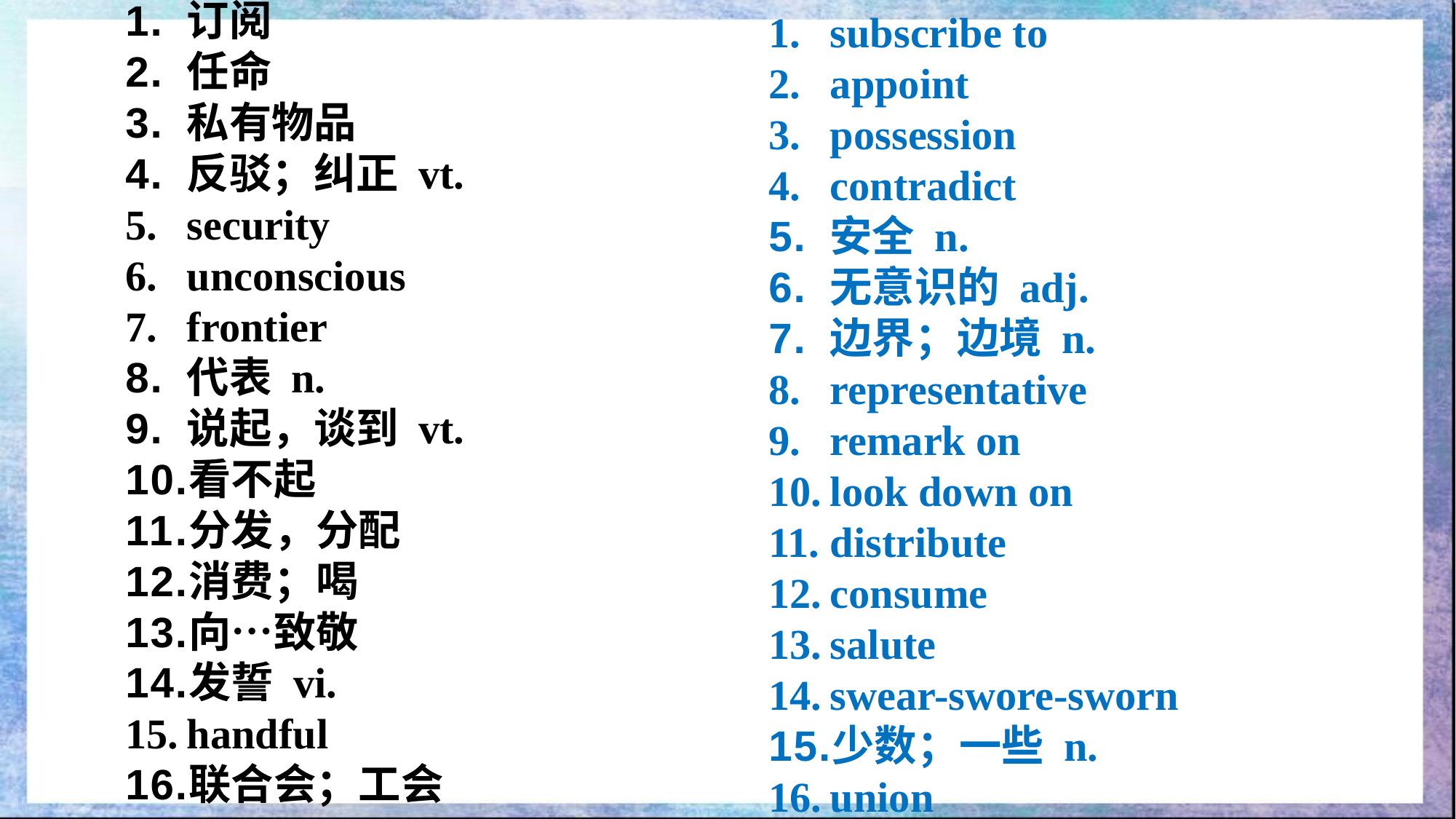

subscribe to
appoint
possession
contradict
安全 n.
无意识的 adj.
边界；边境 n.
representative
remark on
look down on
distribute
consume
salute
swear-swore-sworn
少数；一些 n.
union
订阅
任命
私有物品
反驳；纠正 vt.
security
unconscious
frontier
代表 n.
说起，谈到 vt.
看不起
分发，分配
消费；喝
向…致敬
发誓 vi.
handful
联合会；工会